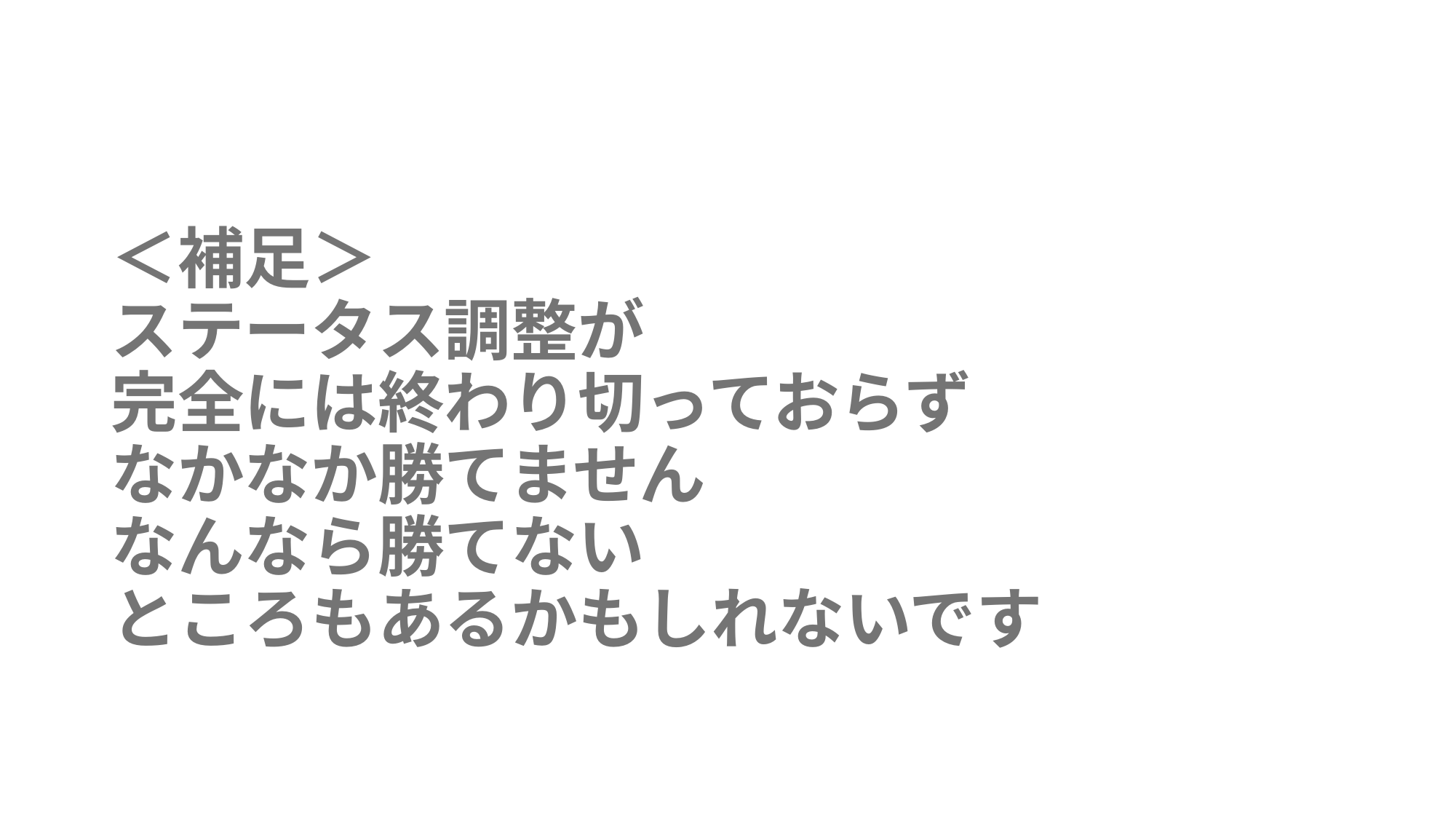

# ＜補足＞ ステータス調整が 完全には終わり切っておらず なかなか勝てません なんなら勝てない ところもあるかもしれないです